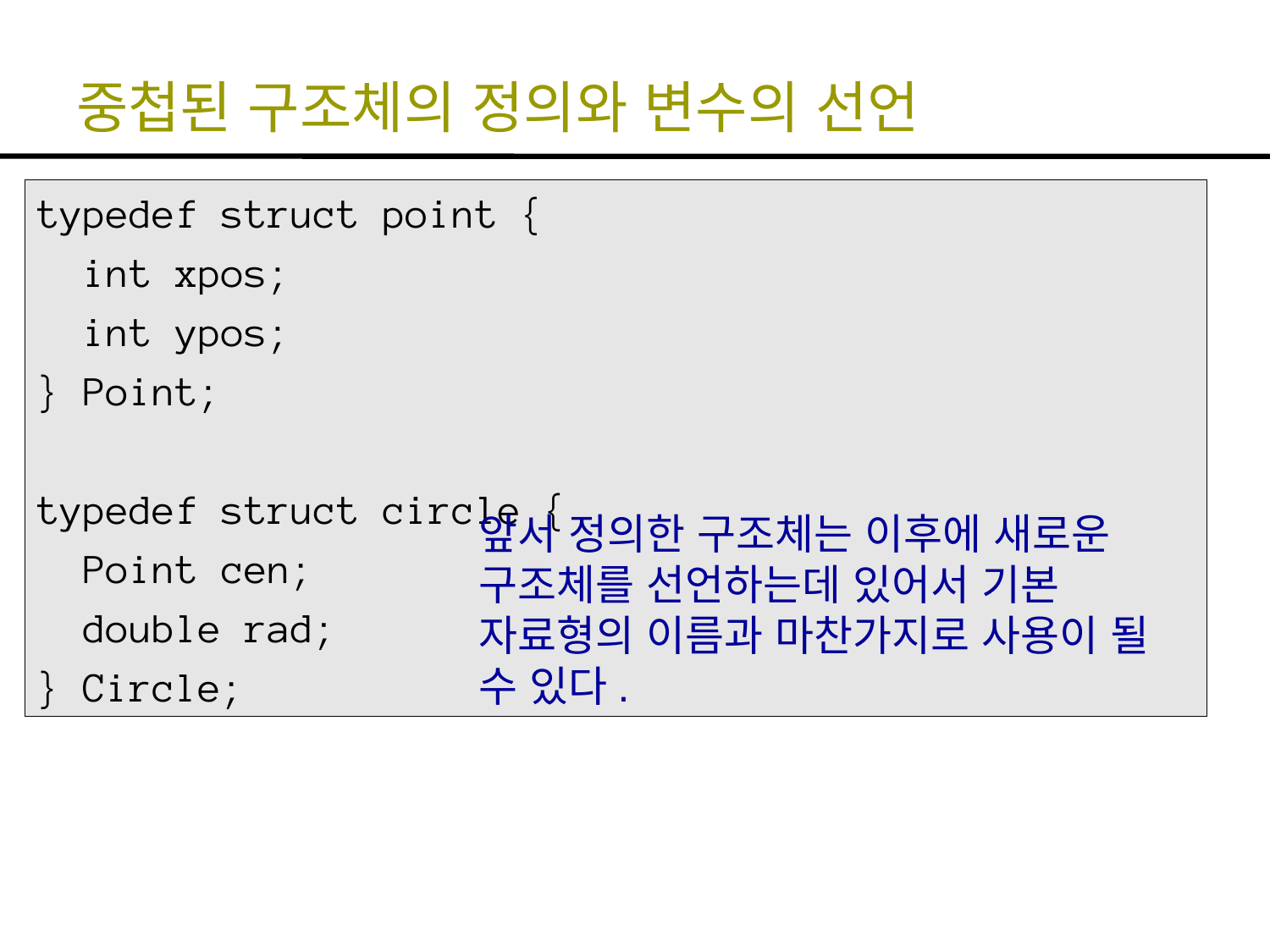

# 중첩된 구조체의 정의와 변수의 선언
typedef struct point {
  int xpos;
  int ypos;
} Point;

typedef struct circle {
  Point cen;
  double rad;
} Circle;
앞서 정의한 구조체는 이후에 새로운 구조체를 선언하는데 있어서 기본 자료형의 이름과 마찬가지로 사용이 될 수 있다.